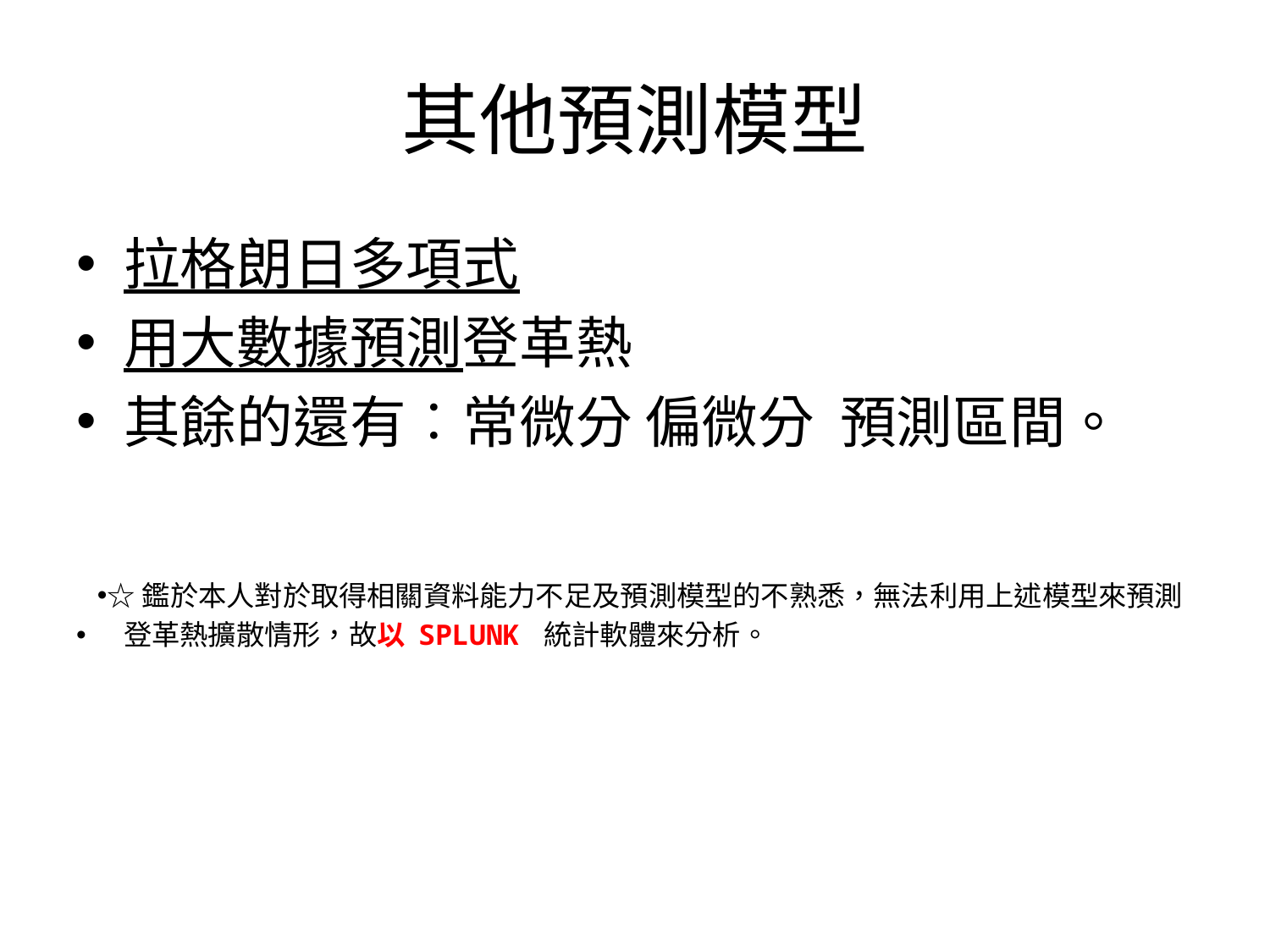

# 其他預測模型
拉格朗日多項式
用大數據預測登革熱
其餘的還有︰常微分 偏微分  預測區間。

☆鑑於本人對於取得相關資料能力不足及預測模型的不熟悉，無法利用上述模型來預測
登革熱擴散情形，故以 SPLUNK 統計軟體來分析。